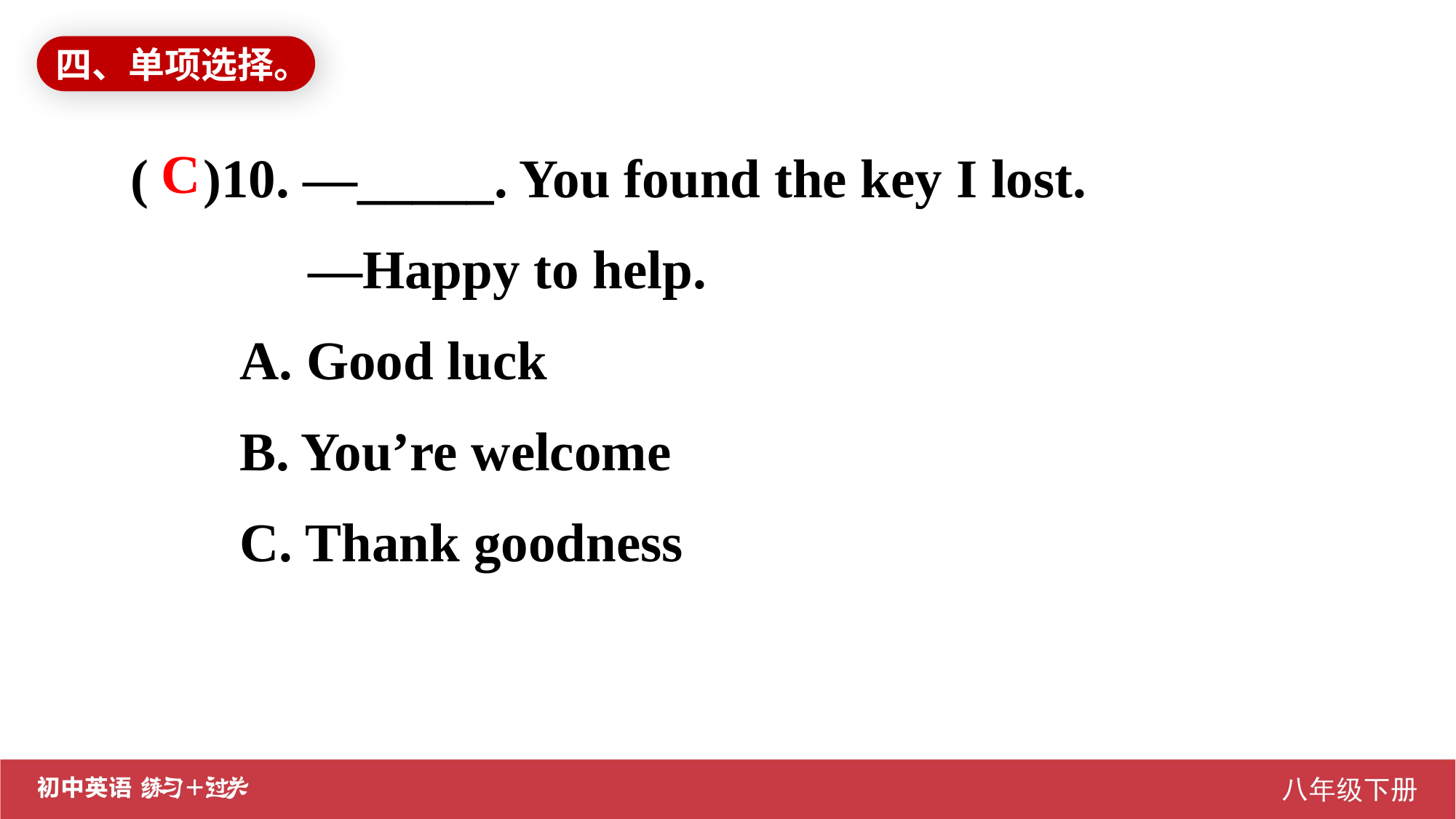

四、单项选择。
(    )10. —_____. You found the key I lost.
	     —Happy to help.
A. Good luck
B. You’re welcome
C. Thank goodness
C